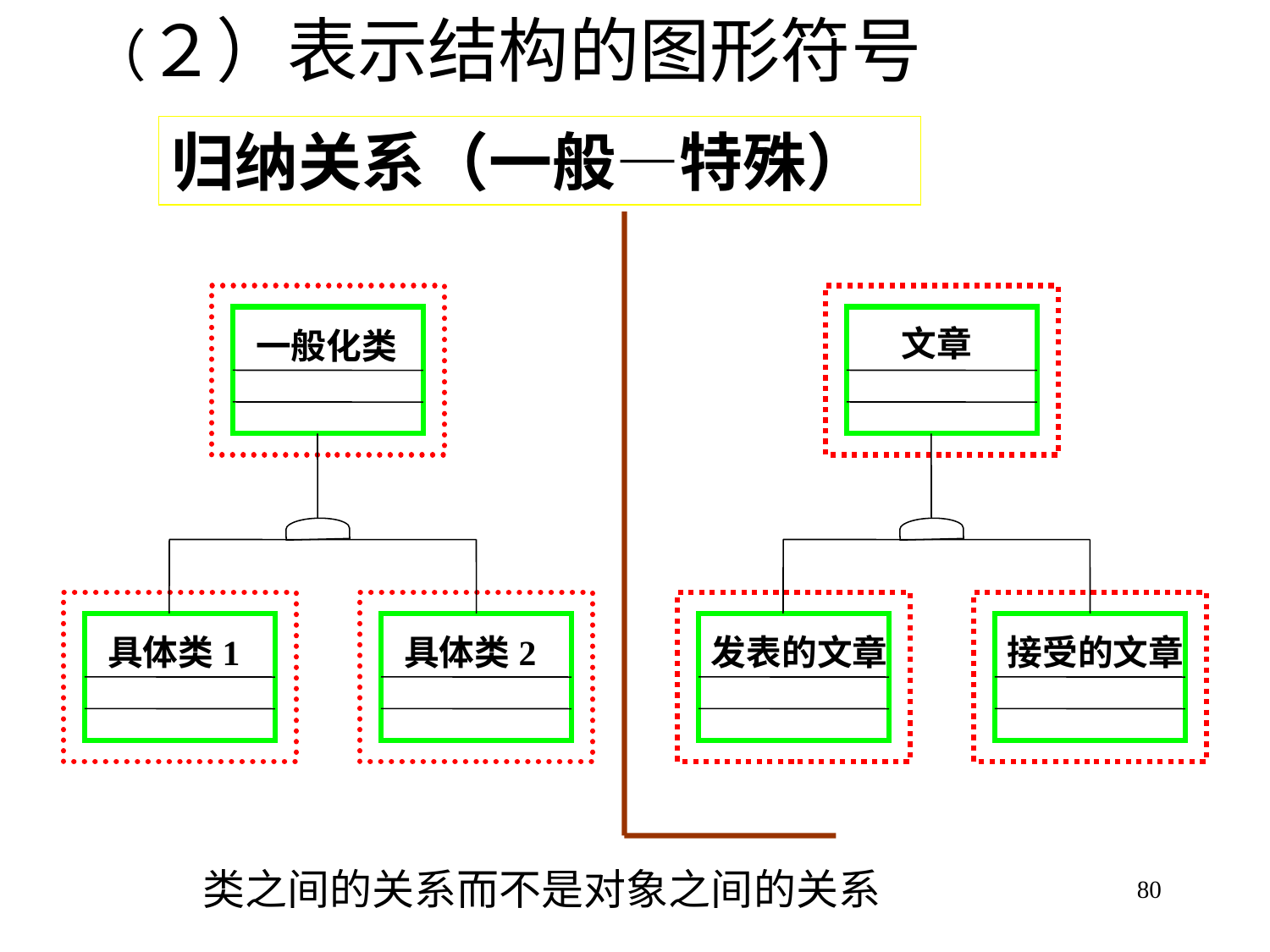

（２）表示结构的图形符号
归纳关系（一般—特殊）

一般化类

具体类1
具体类2

文章

发表的文章
接受的文章

类之间的关系而不是对象之间的关系
80